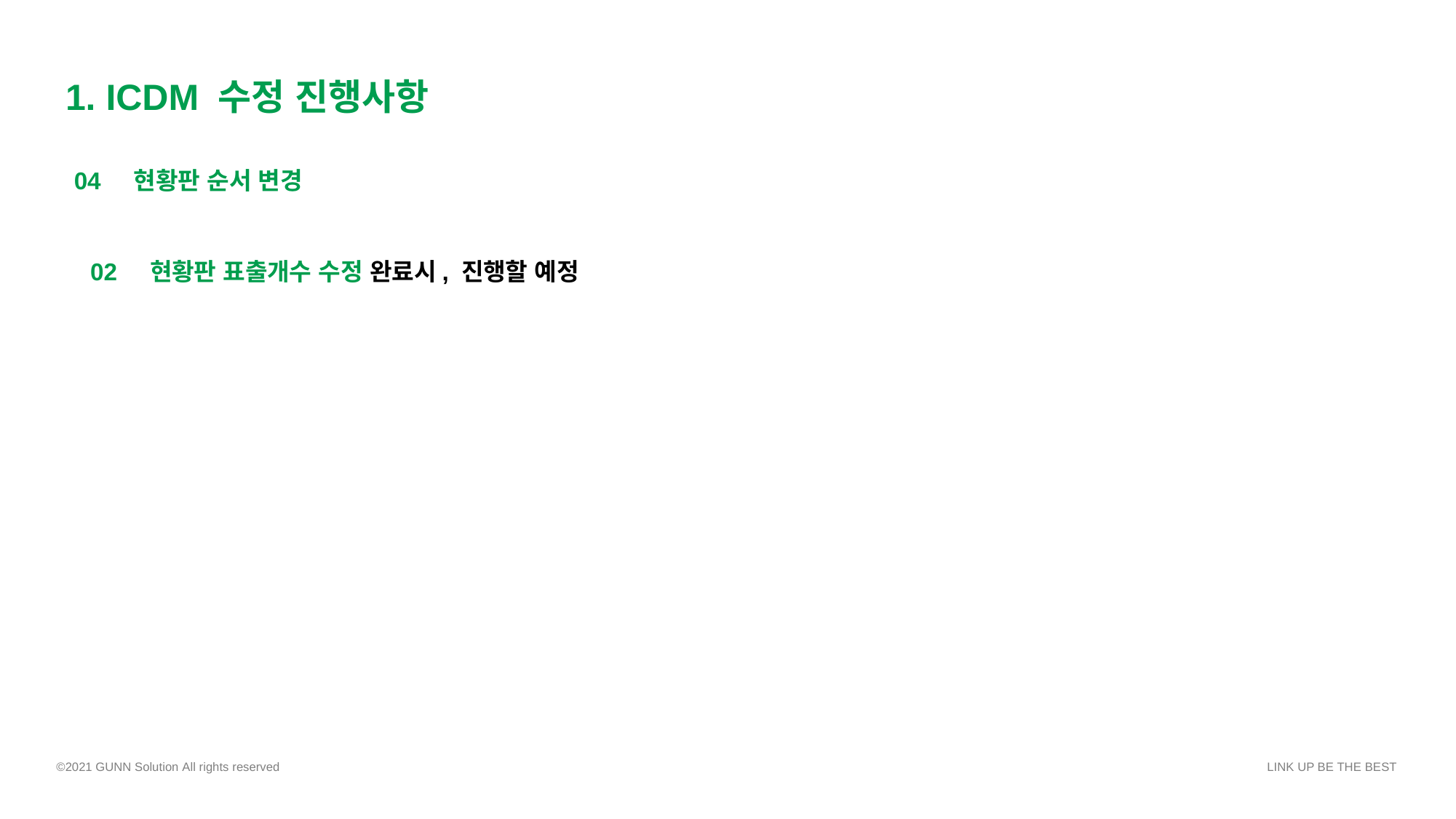

1. ICDM 수정 진행사항
04    현황판 순서 변경
02    현황판 표출개수 수정 완료시, 진행할 예정